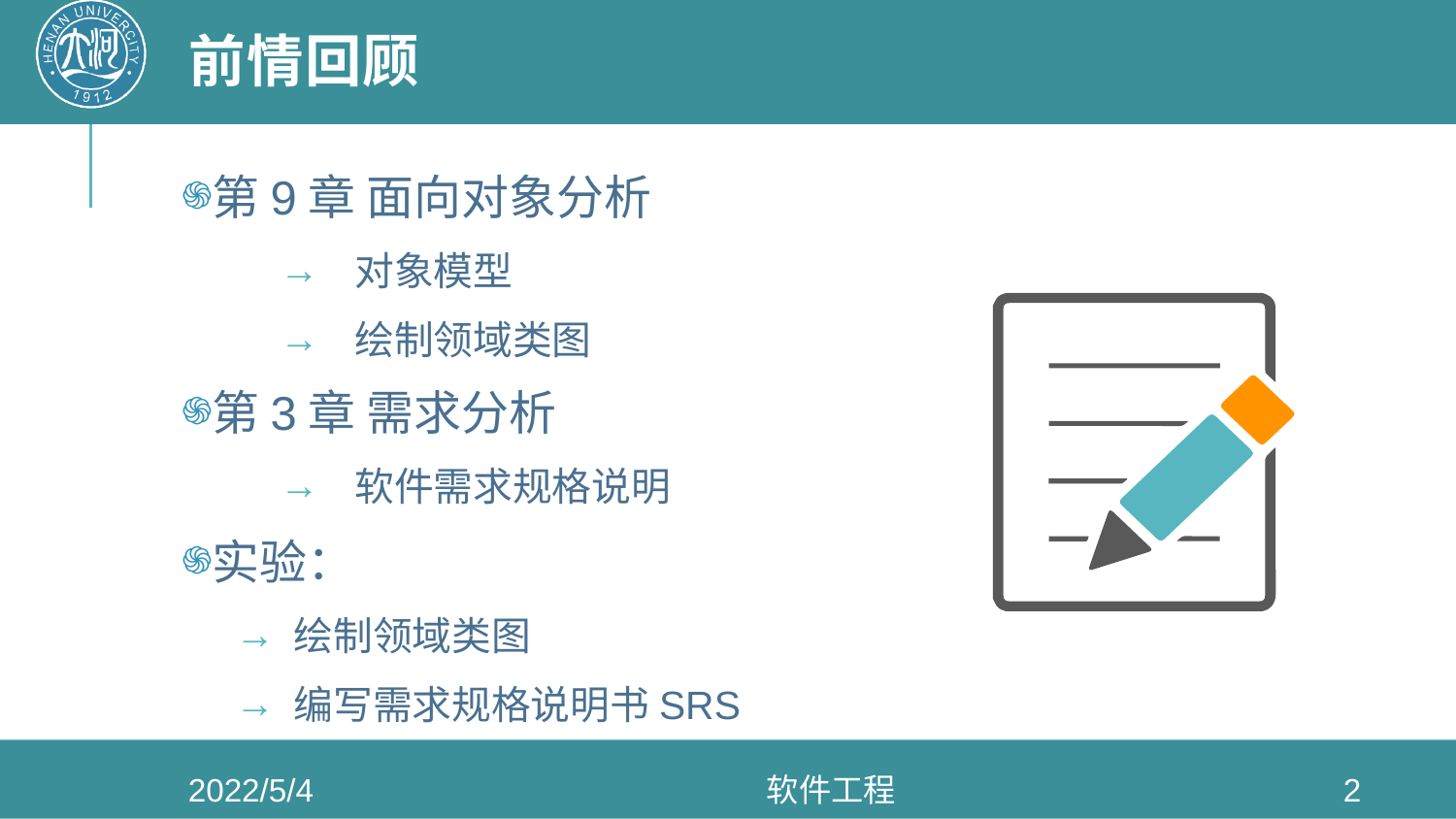

# 前情回顾
第9章 面向对象分析
对象模型
绘制领域类图
第3章 需求分析
软件需求规格说明
实验：
绘制领域类图
编写需求规格说明书SRS

2022/5/4
软件工程
2